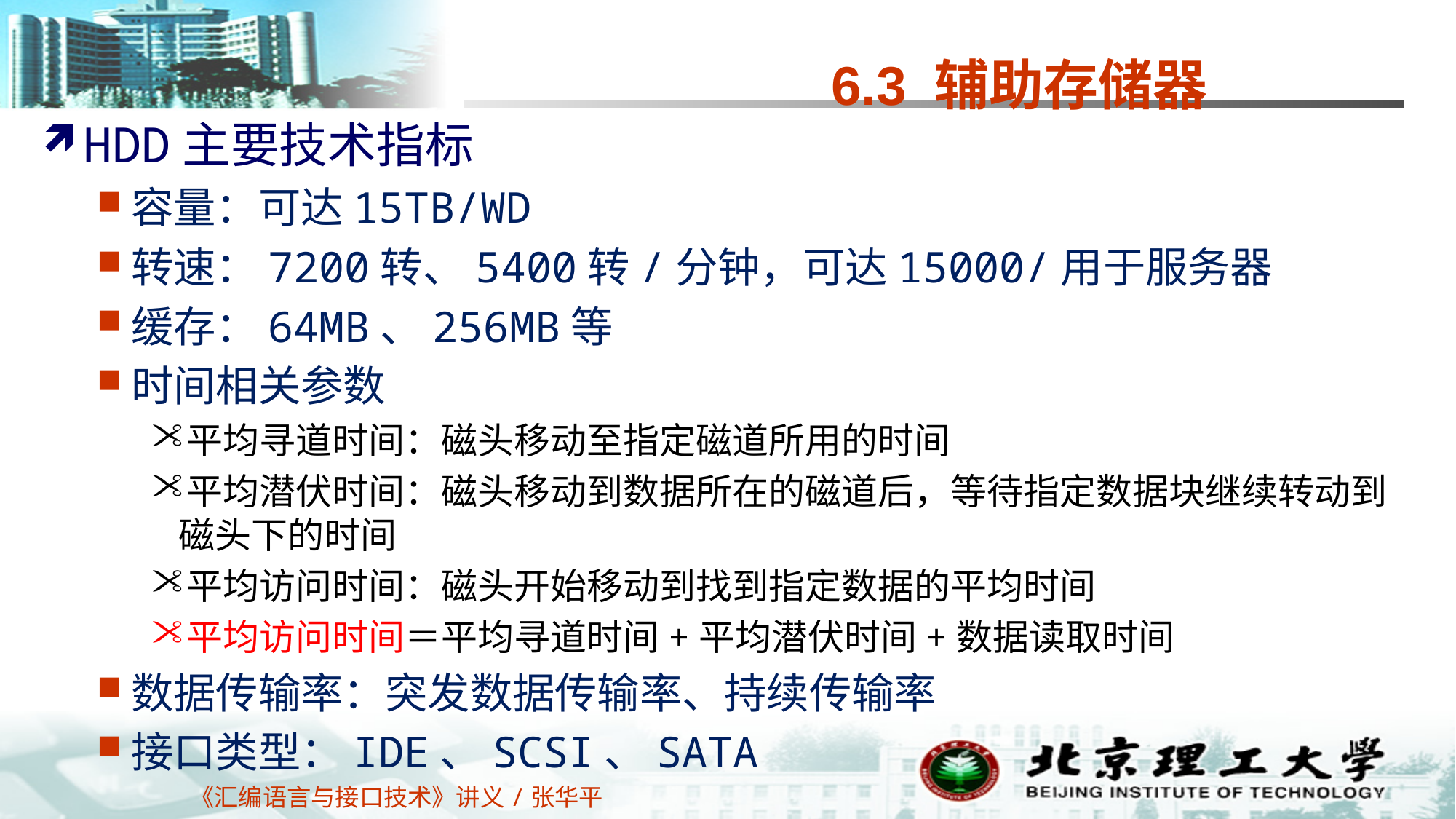

# 6.3 辅助存储器
HDD主要技术指标
容量：可达15TB/WD
转速：7200转、5400转/分钟，可达15000/用于服务器
缓存：64MB、256MB等
时间相关参数
平均寻道时间：磁头移动至指定磁道所用的时间
平均潜伏时间：磁头移动到数据所在的磁道后，等待指定数据块继续转动到磁头下的时间
平均访问时间：磁头开始移动到找到指定数据的平均时间
平均访问时间＝平均寻道时间+平均潜伏时间+数据读取时间
数据传输率：突发数据传输率、持续传输率
接口类型：IDE、SCSI、SATA